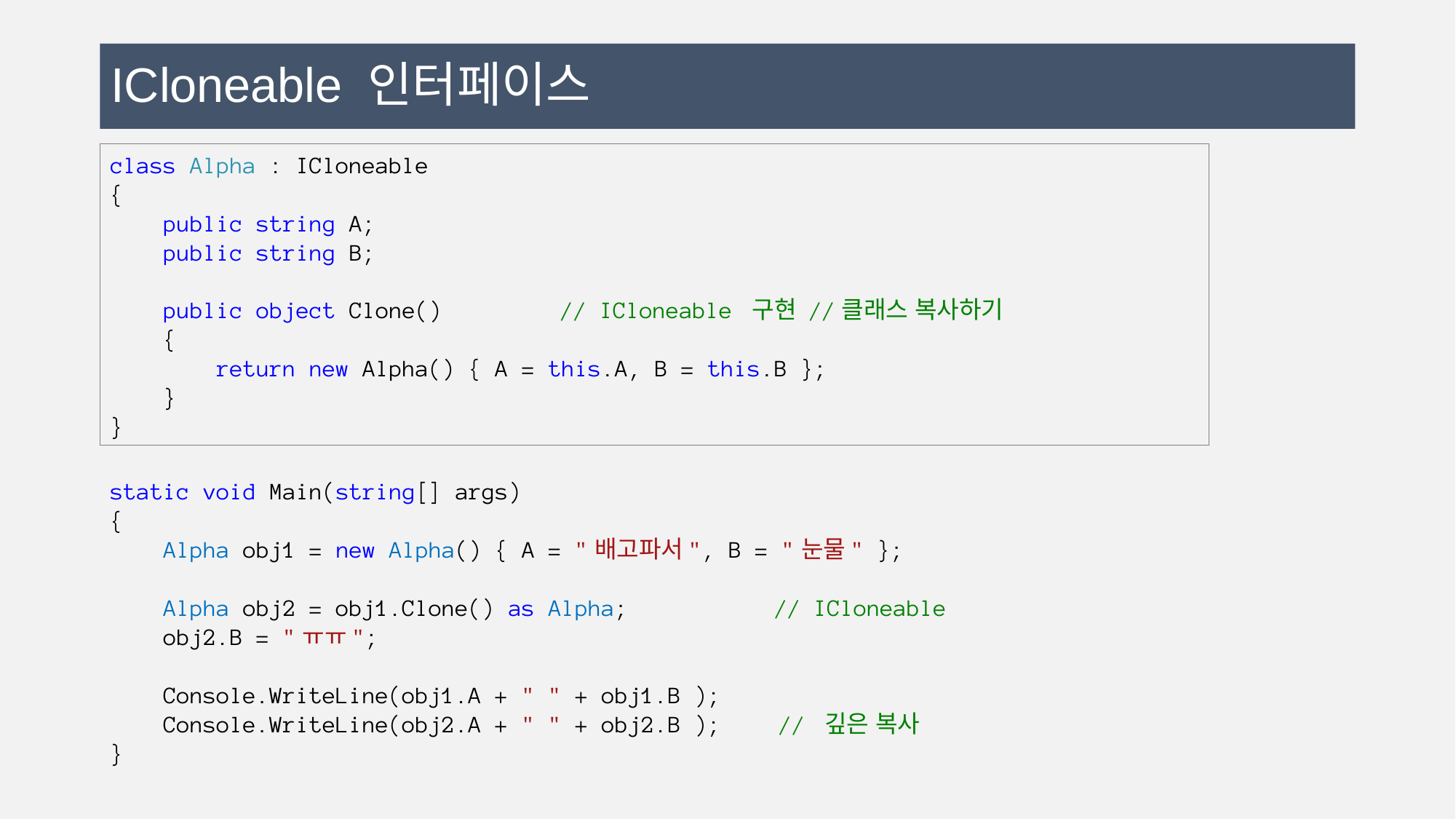

# ICloneable 인터페이스

class Alpha : ICloneable
{
    public string A;
    public string B;

    public object Clone()	 // ICloneable 구현 //클래스 복사하기
    {
        return new Alpha() { A = this.A, B = this.B };
    }
}
static void Main(string[] args)
{
    Alpha obj1 = new Alpha() { A = "배고파서", B = "눈물" };

    Alpha obj2 = obj1.Clone() as Alpha;           // ICloneable
    obj2.B = "ㅠㅠ";

    Console.WriteLine(obj1.A + " " + obj1.B );
    Console.WriteLine(obj2.A + " " + obj2.B );   	 // 깊은 복사
}